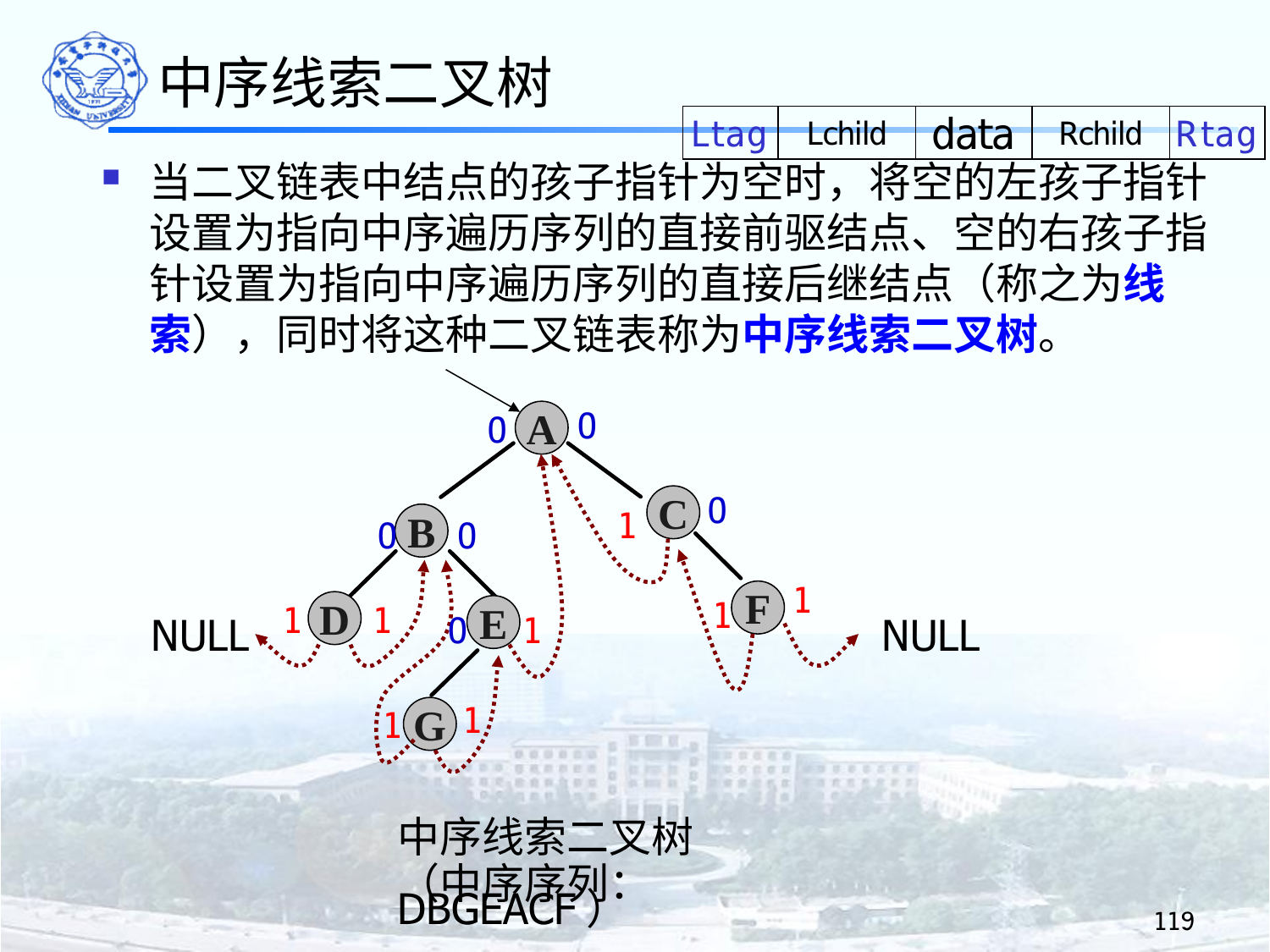

中序线索二叉树
Ltag
Lchild
data
Rchild
Rtag
当二叉链表中结点的孩子指针为空时，将空的左孩子指针设置为指向中序遍历序列的直接前驱结点、空的右孩子指针设置为指向中序遍历序列的直接后继结点（称之为线索），同时将这种二叉链表称为中序线索二叉树。

0
A
0

0
C
1
B
0
0

1
F
1
D
1
1
E
0
1
NULL
NULL

1
1
G
中序线索二叉树
（中序序列：DBGEACF）
119